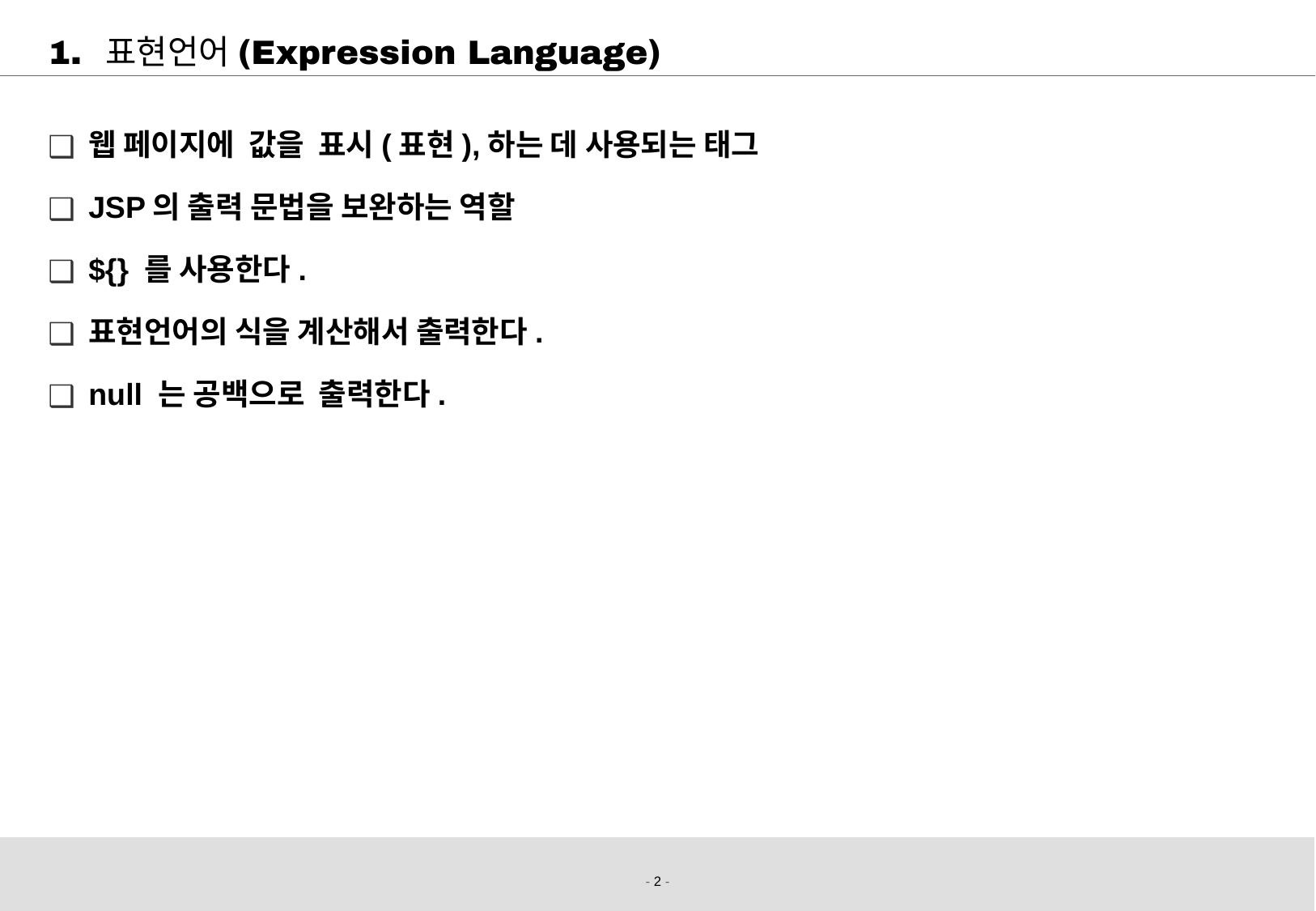

# 표현언어(Expression Language)
웹 페이지에  값을  표시(표현),하는 데 사용되는 태그
JSP의 출력 문법을 보완하는 역할
${} 를 사용한다.
표현언어의 식을 계산해서 출력한다.
null 는 공백으로  출력한다.